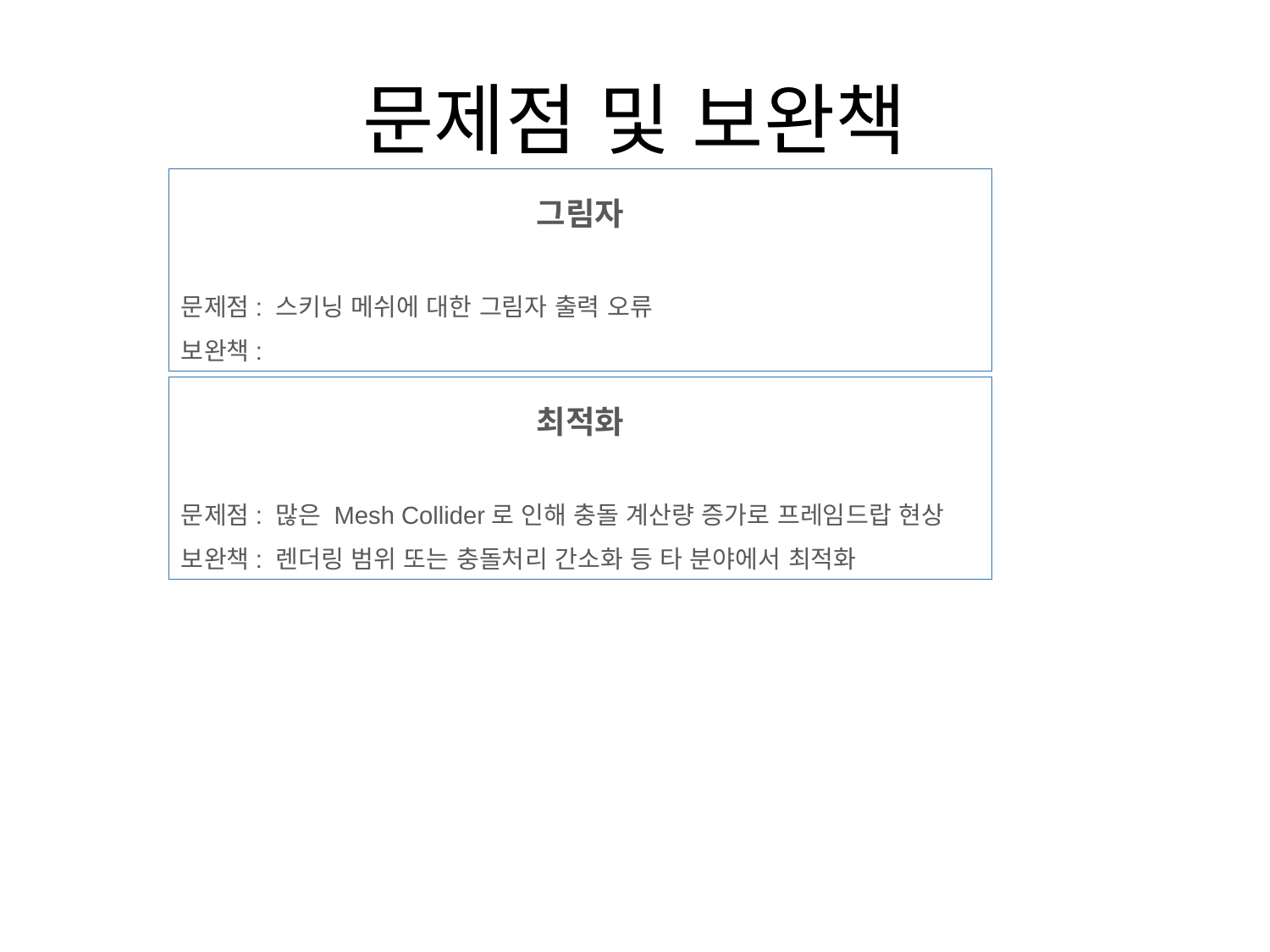

# 문제점 및 보완책
그림자

문제점: 스키닝 메쉬에 대한 그림자 출력 오류
보완책:
최적화

문제점: 많은 Mesh Collider로 인해 충돌 계산량 증가로 프레임드랍 현상
보완책: 렌더링 범위 또는 충돌처리 간소화 등 타 분야에서 최적화